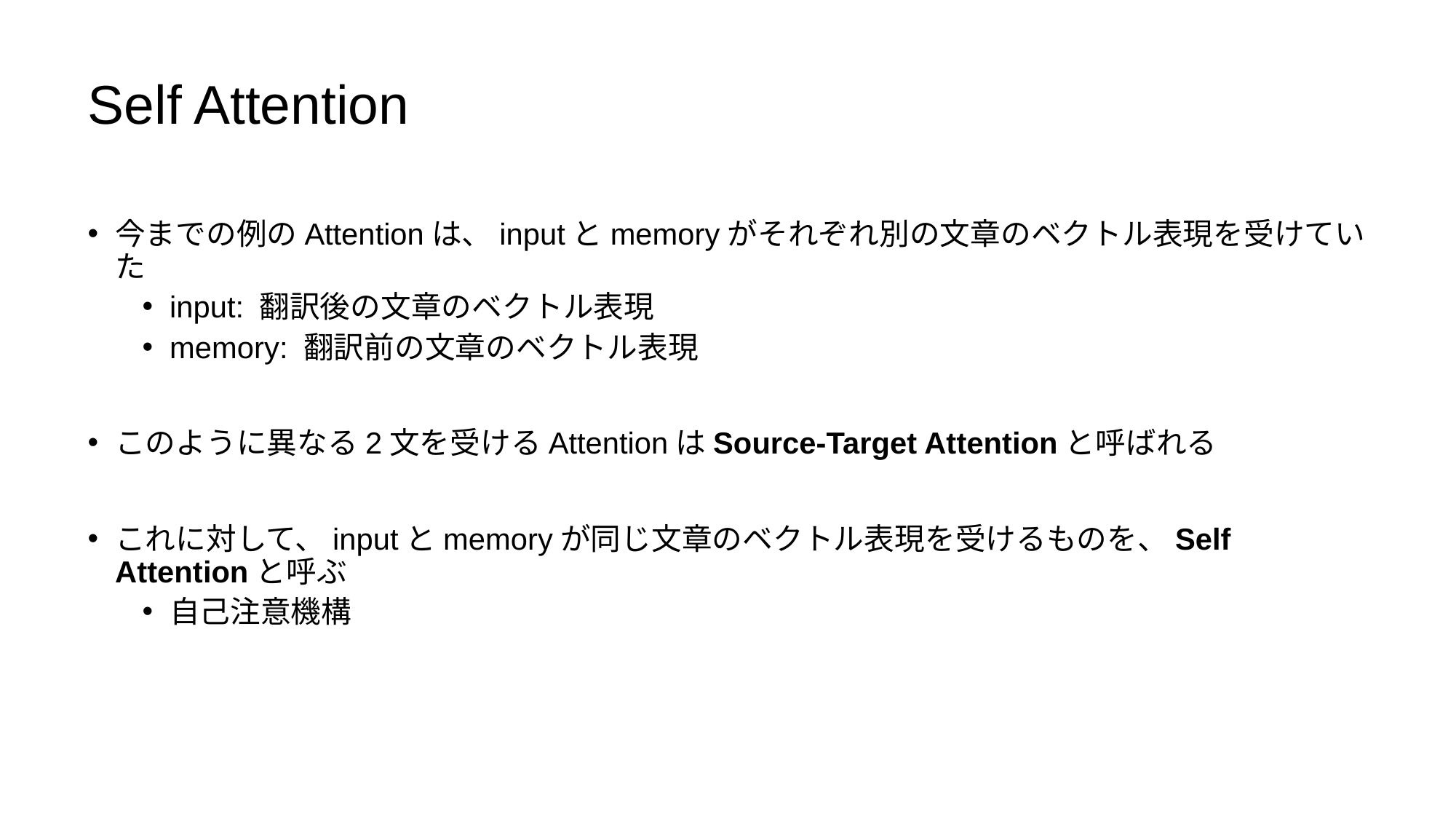

# Self Attention
今までの例のAttentionは、inputとmemoryがそれぞれ別の文章のベクトル表現を受けていた
input: 翻訳後の文章のベクトル表現
memory: 翻訳前の文章のベクトル表現

このように異なる2文を受けるAttentionはSource-Target Attentionと呼ばれる

これに対して、inputとmemoryが同じ文章のベクトル表現を受けるものを、Self Attentionと呼ぶ
自己注意機構